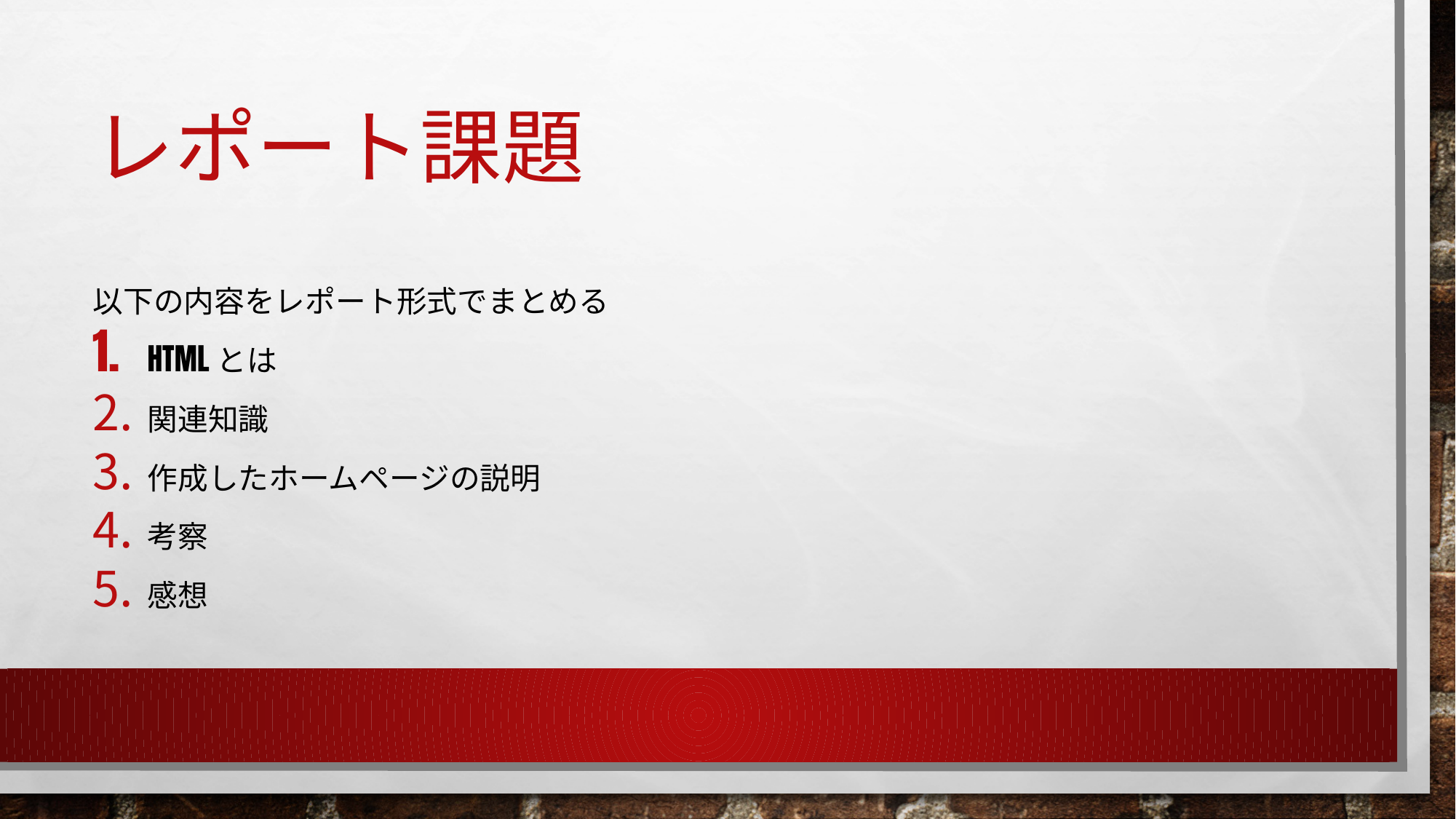

# レポート課題
以下の内容をレポート形式でまとめる
HTMLとは
関連知識
作成したホームページの説明
考察
感想